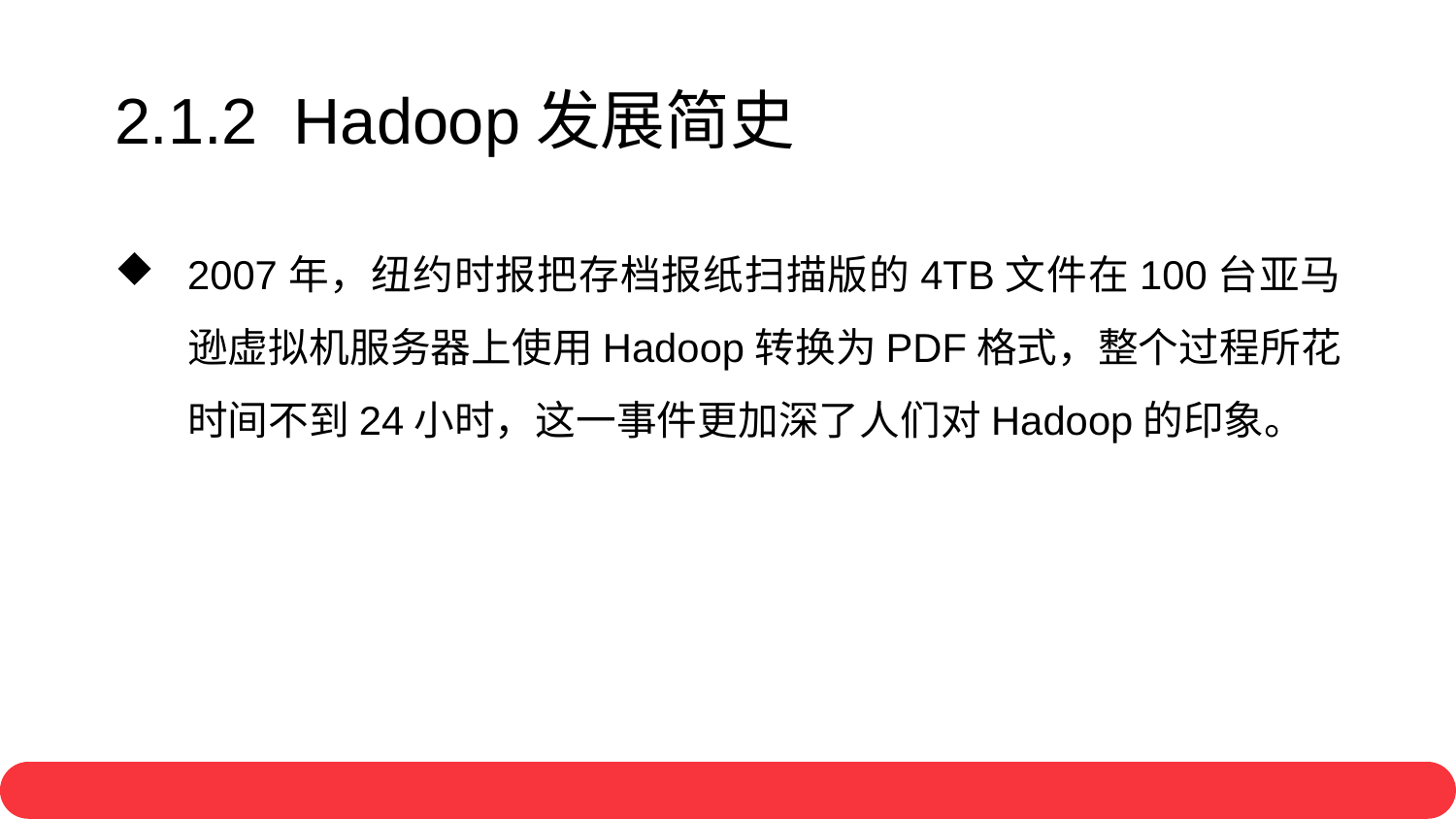

# 2.1.2  Hadoop发展简史
2007年，纽约时报把存档报纸扫描版的4TB文件在100台亚马逊虚拟机服务器上使用Hadoop转换为PDF格式，整个过程所花时间不到24小时，这一事件更加深了人们对Hadoop的印象。